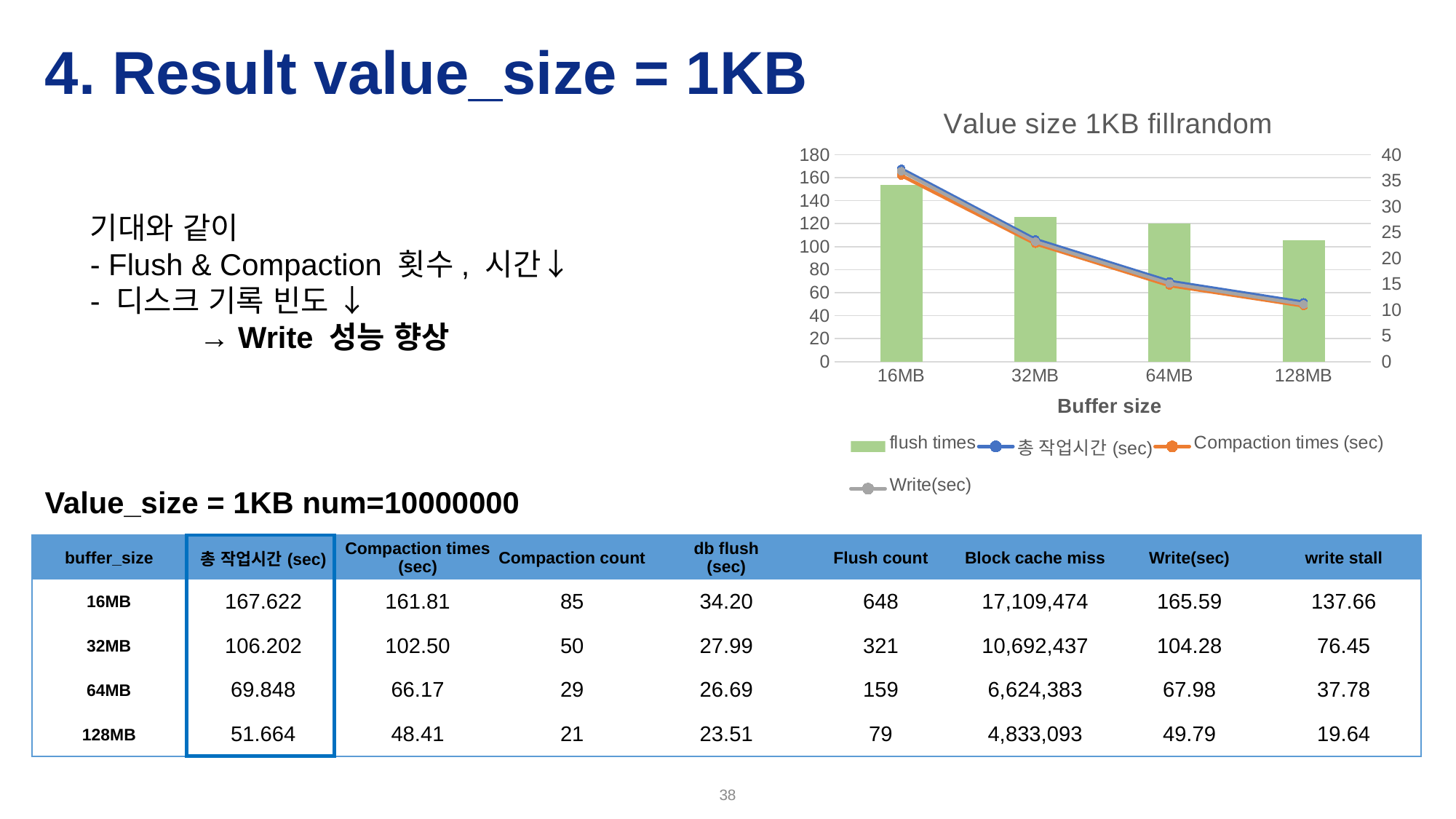

# 4. Result value_size = 1KB

### Chart: Value size 1KB fillrandom

| Category | flush times | 총 작업시간(sec) | Compaction times (sec) | Write(sec) |
|---|---|---|---|---|
| 16MB | 34.2 | 167.622 | 161.81 | 165.59 |
| 32MB | 27.99 | 106.202 | 102.5 | 104.28 |
| 64MB | 26.69 | 69.848 | 66.17 | 67.98 |
| 128MB | 23.51 | 51.664 | 48.41 | 49.79 |
기대와 같이
- Flush & Compaction 횟수, 시간↓
- 디스크 기록 빈도 ↓
  	→ Write 성능 향상
Value_size = 1KB num=10000000
| buffer\_size | 총 작업시간(sec) | Compaction times (sec) | Compaction count | db flush (sec) | Flush count | Block cache miss | Write(sec) | write stall |
| --- | --- | --- | --- | --- | --- | --- | --- | --- |
| 16MB | 167.622 | 161.81 | 85 | 34.20 | 648 | 17,109,474 | 165.59 | 137.66 |
| 32MB | 106.202 | 102.50 | 50 | 27.99 | 321 | 10,692,437 | 104.28 | 76.45 |
| 64MB | 69.848 | 66.17 | 29 | 26.69 | 159 | 6,624,383 | 67.98 | 37.78 |
| 128MB | 51.664 | 48.41 | 21 | 23.51 | 79 | 4,833,093 | 49.79 | 19.64 |

38